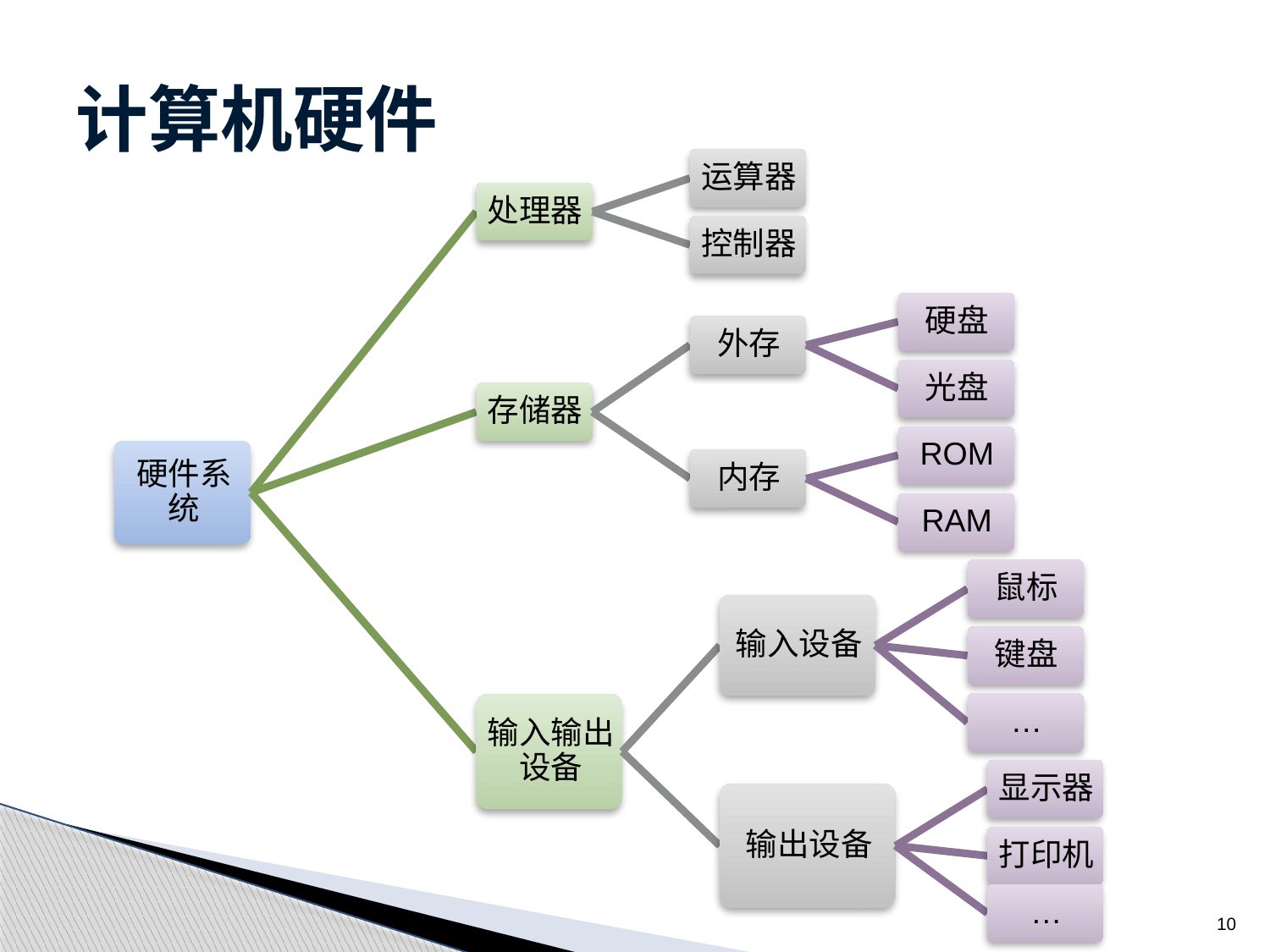

# 计算机硬件
硬件系统

处理器

运算器

控制器

存储器

外存

硬盘

光盘

内存

ROM

RAM

输入输出设备

输入设备

鼠标

键盘

…

输出设备

显示器

打印机

…
10